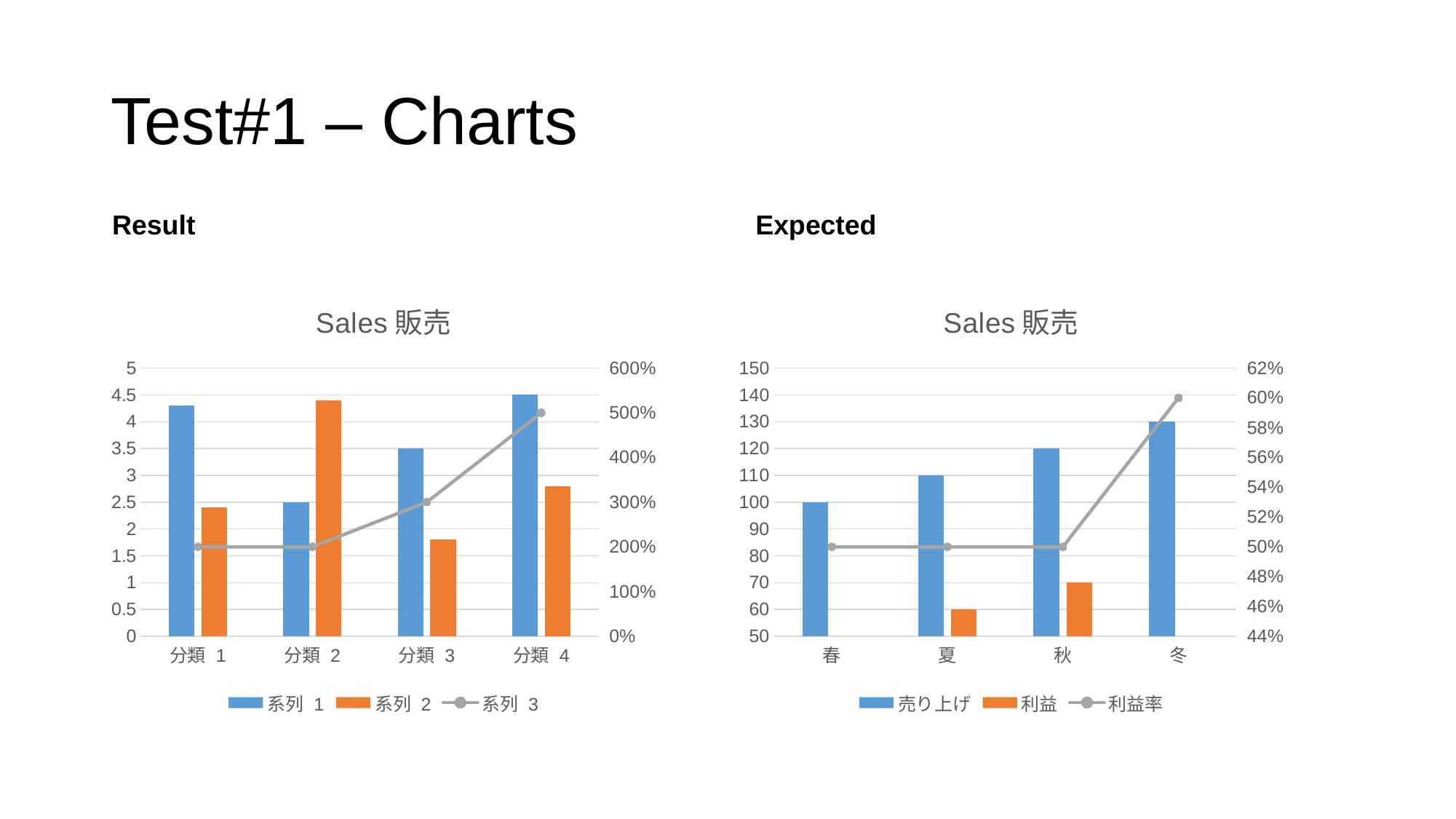

# Test#1 – Charts
Result
Expected

### Chart: Sales販売

| Category | 売り上げ | 利益 | 利益率 |
|---|---|---|---|
| 春 | 100.0 | 50.0 | 0.5 |
| 夏 | 110.0 | 60.0 | 0.5 |
| 秋 | 120.0 | 70.0 | 0.5 |
| 冬 | 130.0 | None | 0.6 |

### Chart: Sales販売

| Category | 系列 1 | 系列 2 | 系列 3 |
|---|---|---|---|
| 分類 1 | 4.3 | 2.4 | 2.0 |
| 分類 2 | 2.5 | 4.4 | 2.0 |
| 分類 3 | 3.5 | 1.8 | 3.0 |
| 分類 4 | 4.5 | 2.8 | 5.0 |